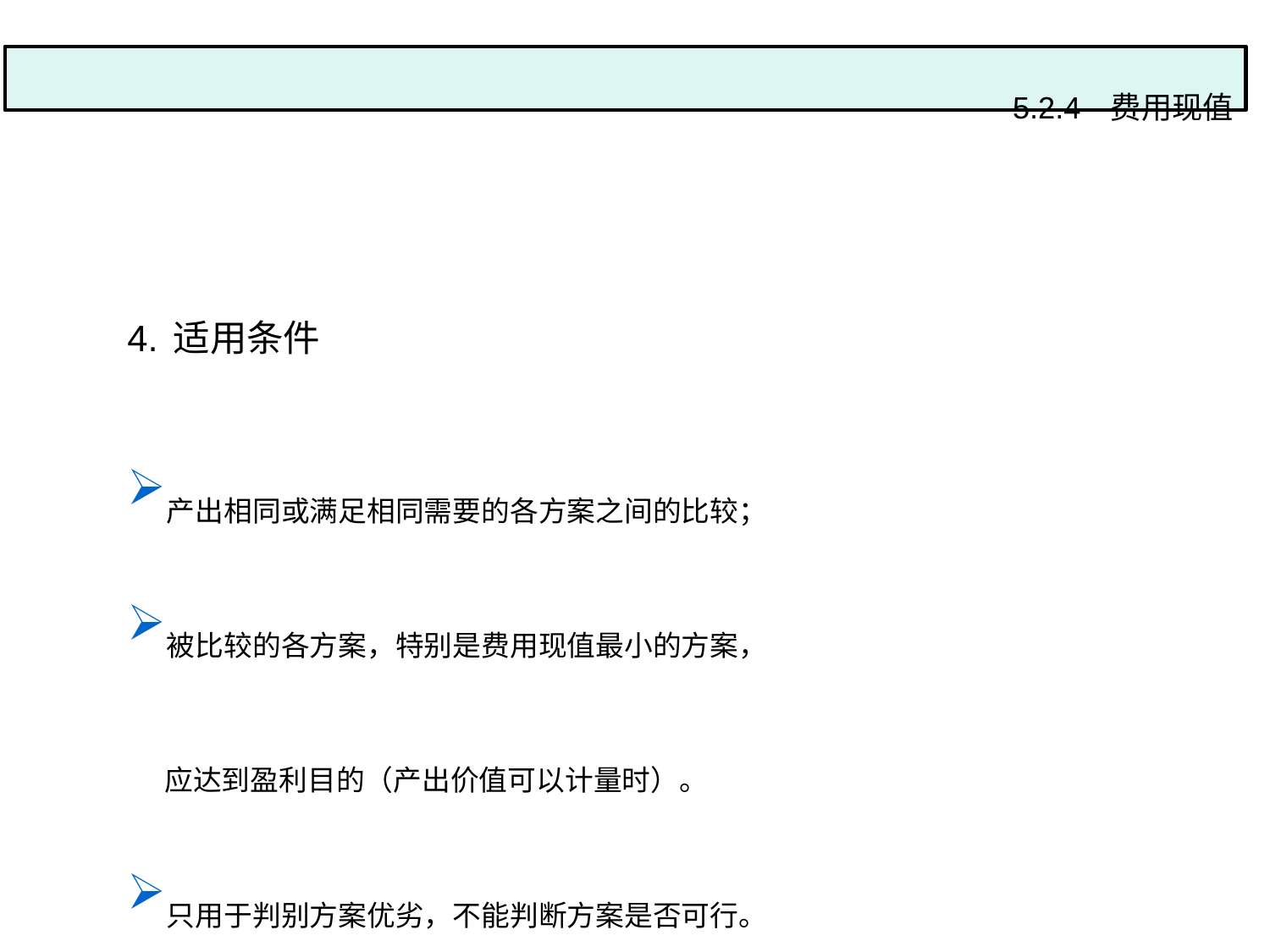

15
5.2.4  费用现值
4.适用条件
产出相同或满足相同需要的各方案之间的比较；
被比较的各方案，特别是费用现值最小的方案，
    应达到盈利目的（产出价值可以计量时）。
只用于判别方案优劣，不能判断方案是否可行。